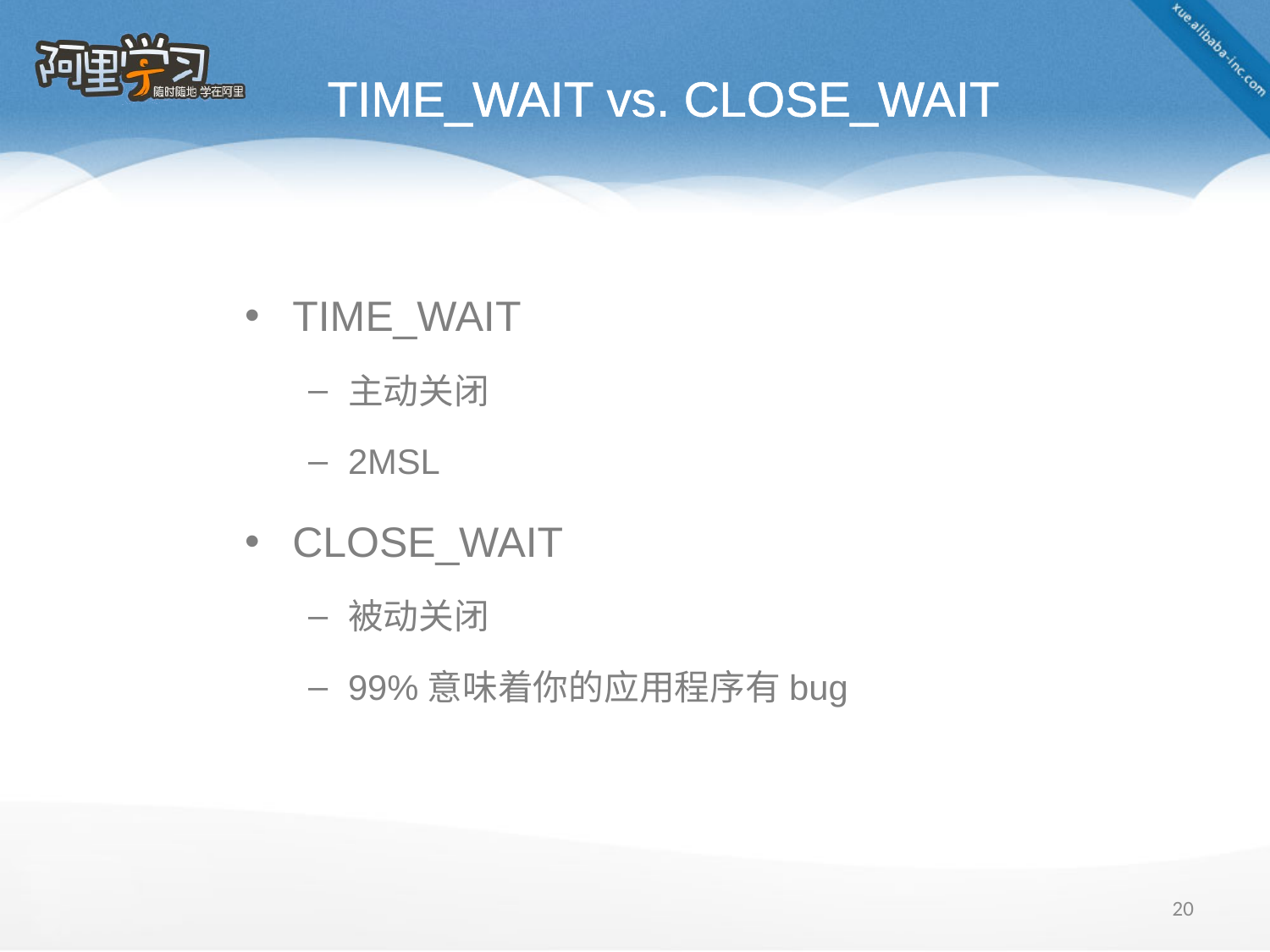

# TIME_WAIT vs. CLOSE_WAIT
TIME_WAIT
主动关闭
2MSL
CLOSE_WAIT
被动关闭
99%意味着你的应用程序有bug
20